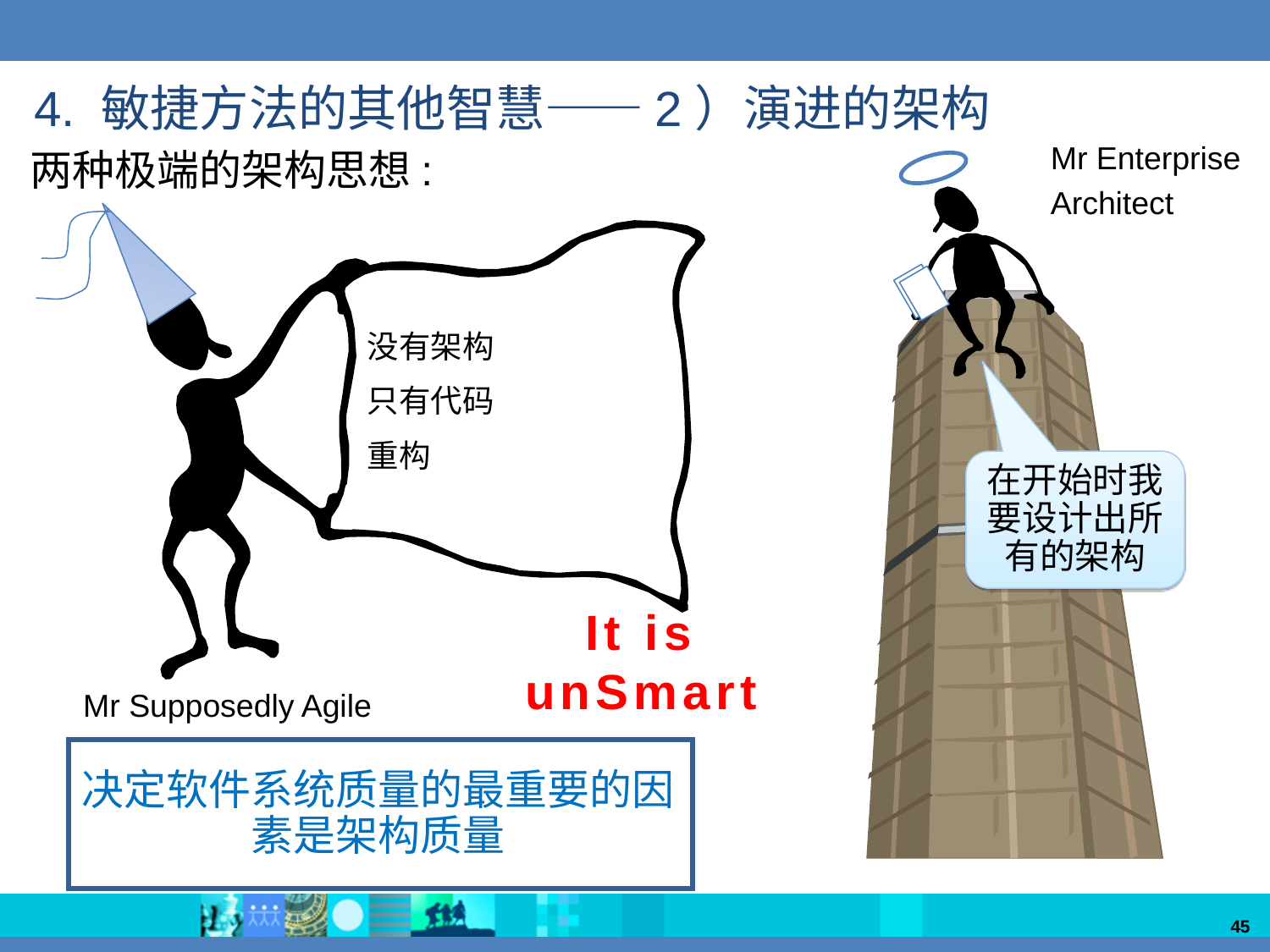

# 4. 敏捷方法的其他智慧——2）演进的架构
Mr Enterprise
Architect

在开始时我要设计出所有的架构
两种极端的架构思想:

没有架构
只有代码
重构

Mr Supposedly Agile
It is unSmart
决定软件系统质量的最重要的因素是架构质量
45